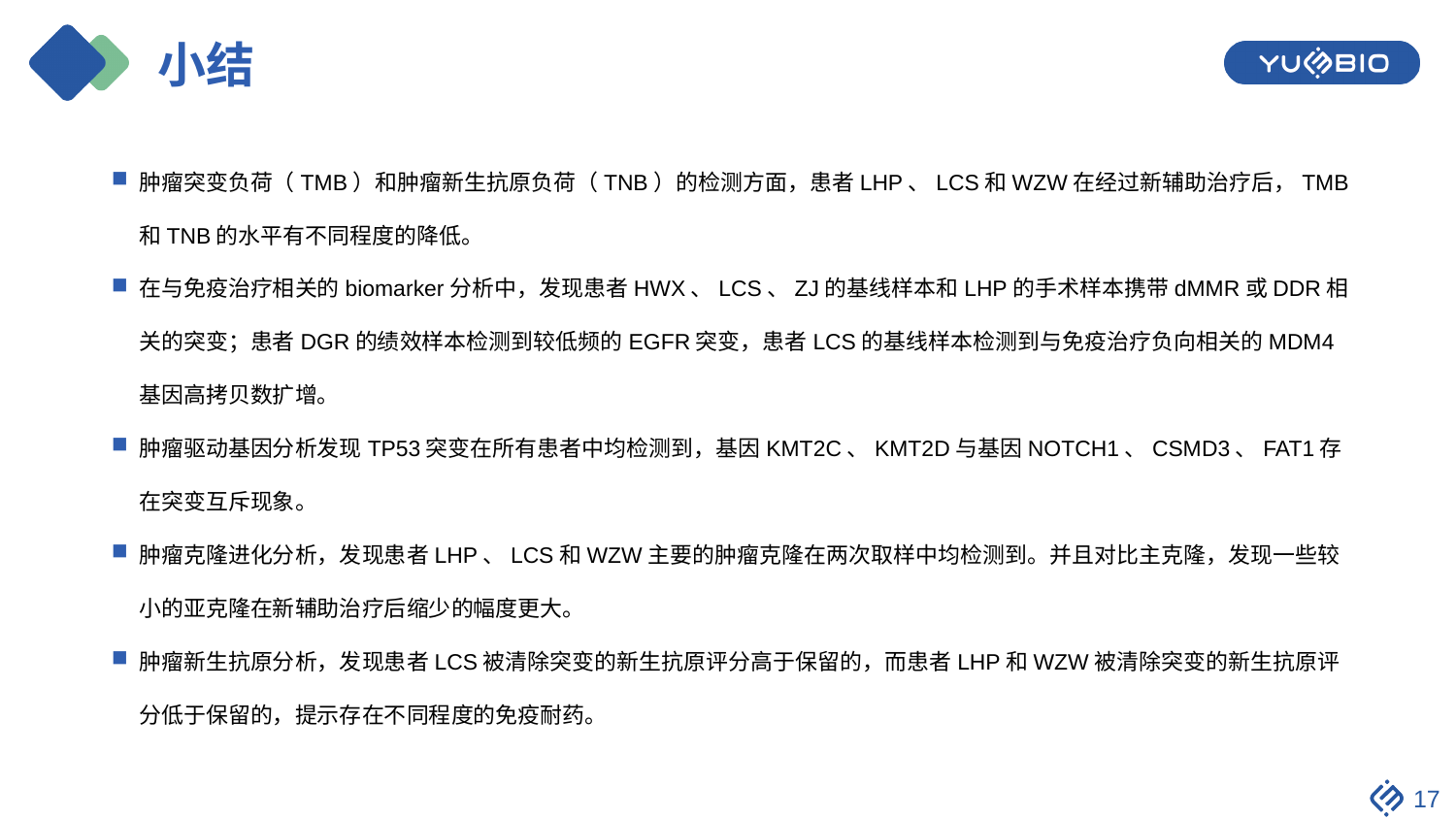

# 小结
肿瘤突变负荷（TMB）和肿瘤新生抗原负荷（TNB）的检测方面，患者LHP、LCS和WZW在经过新辅助治疗后，TMB和TNB的水平有不同程度的降低。
在与免疫治疗相关的biomarker分析中，发现患者HWX、LCS、ZJ的基线样本和LHP的手术样本携带dMMR或DDR相关的突变；患者DGR的绩效样本检测到较低频的EGFR突变，患者LCS的基线样本检测到与免疫治疗负向相关的MDM4基因高拷贝数扩增。
肿瘤驱动基因分析发现TP53突变在所有患者中均检测到，基因KMT2C、KMT2D与基因NOTCH1、CSMD3、FAT1存在突变互斥现象。
肿瘤克隆进化分析，发现患者LHP、LCS和WZW主要的肿瘤克隆在两次取样中均检测到。并且对比主克隆，发现一些较小的亚克隆在新辅助治疗后缩少的幅度更大。
肿瘤新生抗原分析，发现患者LCS被清除突变的新生抗原评分高于保留的，而患者LHP和WZW被清除突变的新生抗原评分低于保留的，提示存在不同程度的免疫耐药。